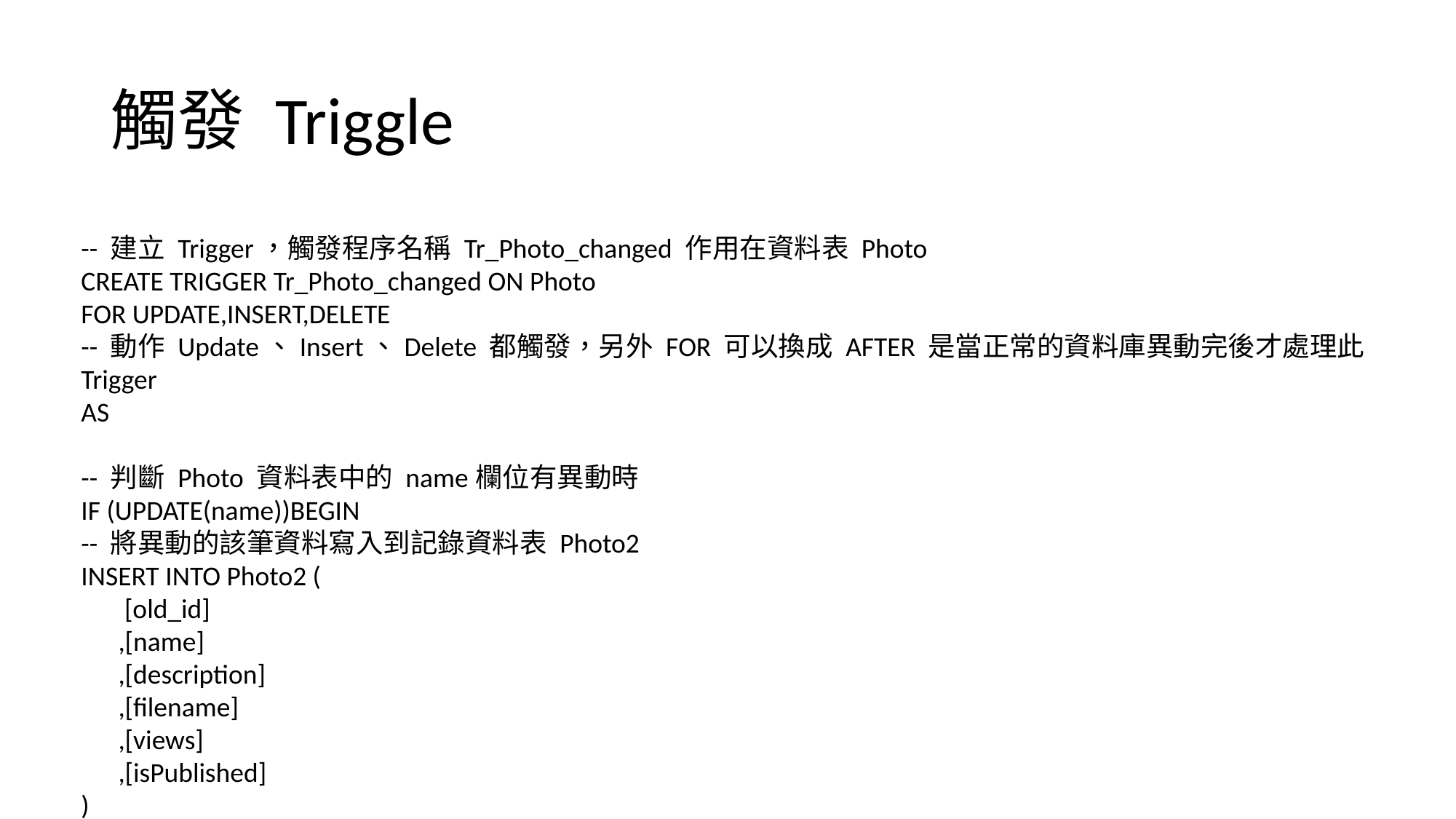

# 觸發 Triggle

-- 建立 Trigger，觸發程序名稱 Tr_Photo_changed 作用在資料表 Photo
CREATE TRIGGER Tr_Photo_changed ON Photo
FOR UPDATE,INSERT,DELETE
-- 動作 Update、Insert、Delete 都觸發，另外 FOR 可以換成 AFTER 是當正常的資料庫異動完後才處理此 Trigger
AS

-- 判斷 Photo 資料表中的 name欄位有異動時
IF (UPDATE(name))BEGIN
-- 將異動的該筆資料寫入到記錄資料表 Photo2
INSERT INTO Photo2 (
       [old_id]
      ,[name]
      ,[description]
      ,[filename]
      ,[views]
      ,[isPublished]
)
 SELECT  [id]
,[name]
,[description]
,[filename]
,[views]
,[isPublished]
 FROM inserted
END
-- inserted 代表 insert 的資料 或 update 「後」的資料
-- deleted 代表 delete 的資料 或 update 「前」的資料
-- inserted 和 deleted  都有資料表示為 UPDATE ，可以使用 IF EXISTS (select 1 from inserted) and EXISTS (select 1 from deleted)  來判斷